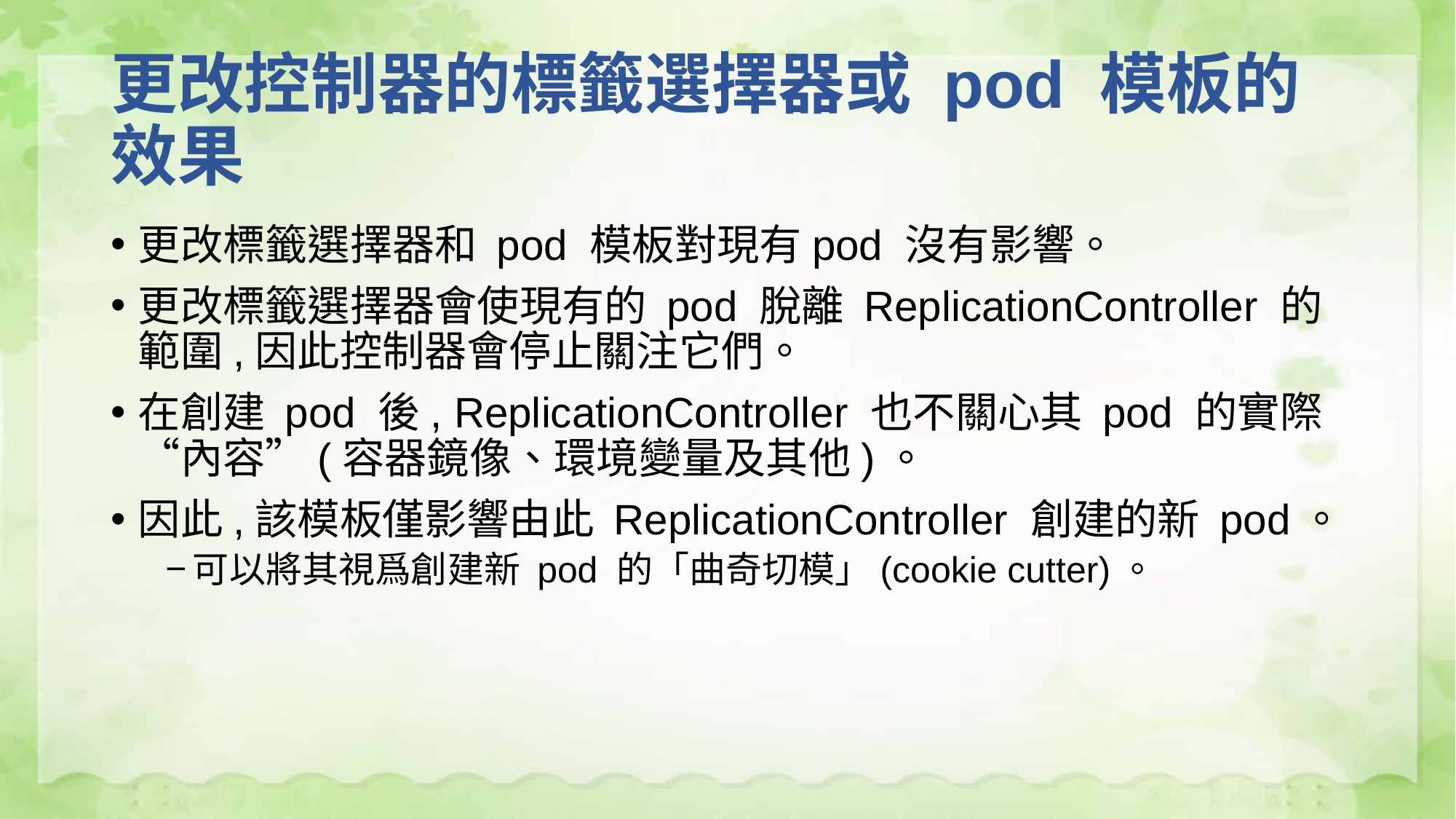

# 更改控制器的標籤選擇器或 pod 模板的效果
更改標籤選擇器和 pod 模板對現有pod 沒有影響。
更改標籤選擇器會使現有的 pod 脫離 ReplicationController 的範圍,因此控制器會停止關注它們。
在創建 pod 後, ReplicationController 也不關心其 pod 的實際“內容”(容器鏡像、環境變量及其他)。
因此,該模板僅影響由此 ReplicationController 創建的新 pod。
可以將其視爲創建新 pod 的「曲奇切模」(cookie cutter)。